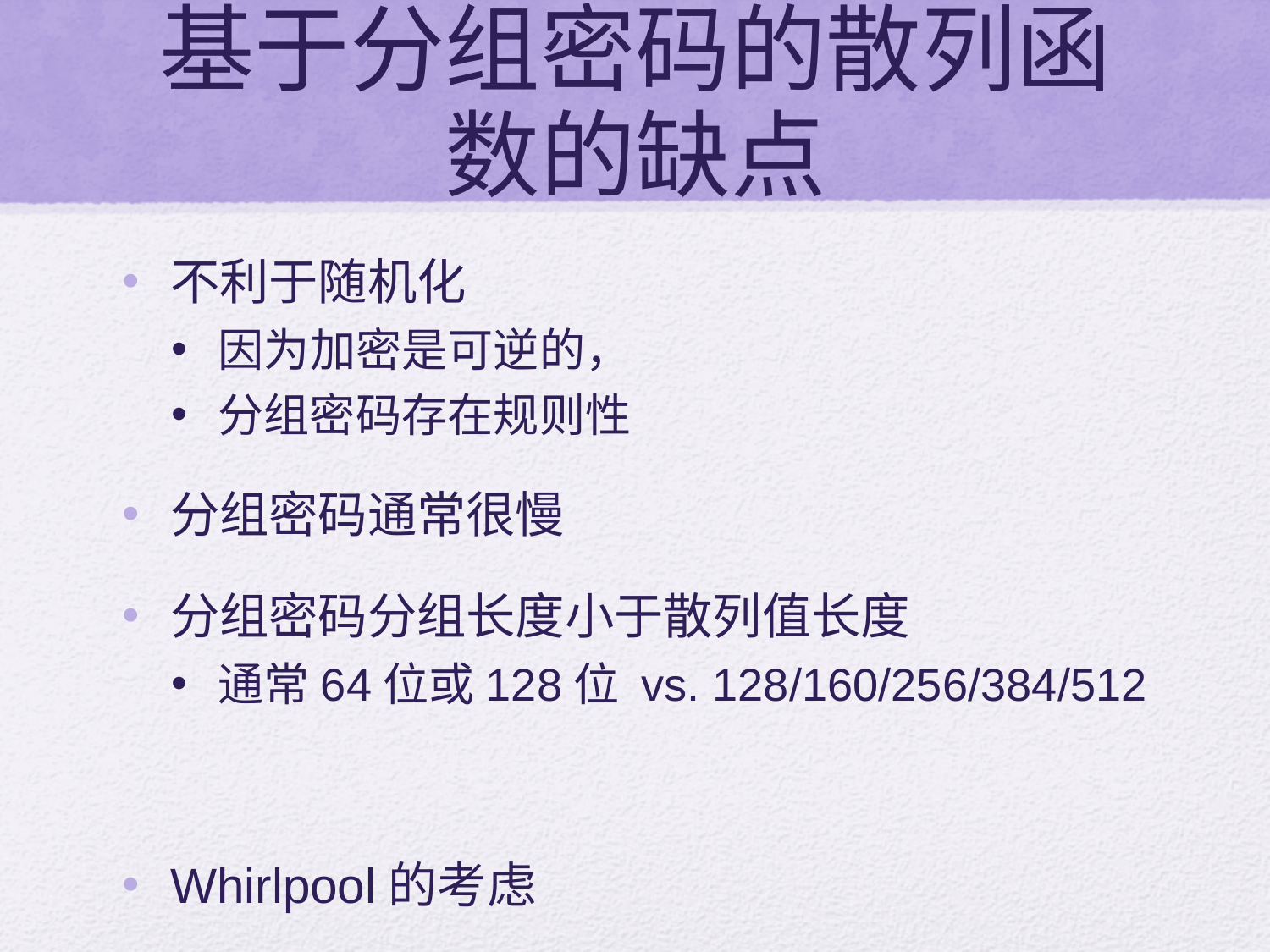

# 基于分组密码的散列函数的缺点
不利于随机化
因为加密是可逆的，
分组密码存在规则性
分组密码通常很慢
分组密码分组长度小于散列值长度
通常64位或128位 vs. 128/160/256/384/512

Whirlpool的考虑